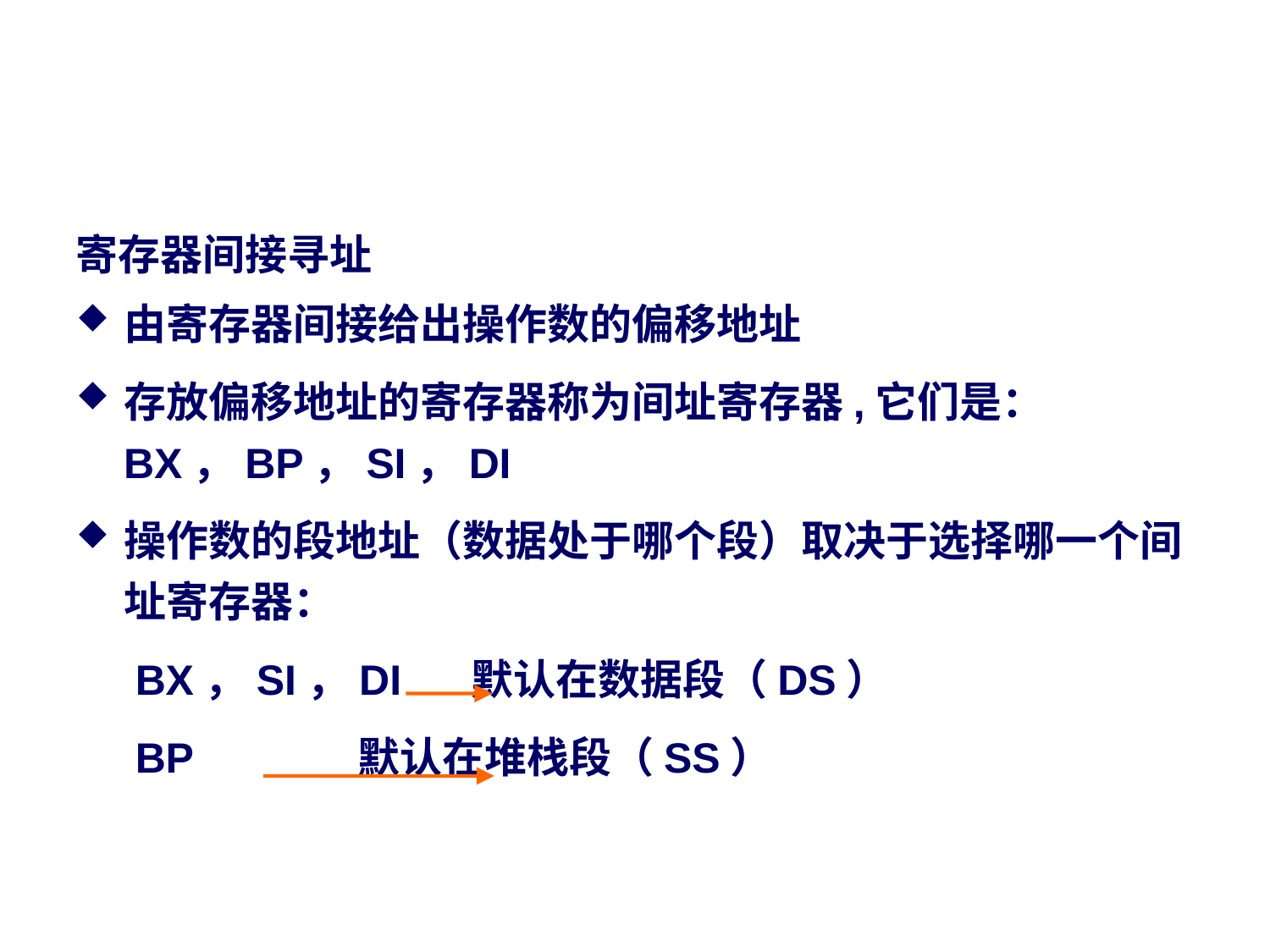

#
寄存器间接寻址
由寄存器间接给出操作数的偏移地址
存放偏移地址的寄存器称为间址寄存器,它们是：BX，BP，SI，DI
操作数的段地址（数据处于哪个段）取决于选择哪一个间址寄存器：
     BX，SI，DI     默认在数据段（DS）
     BP             默认在堆栈段（SS）